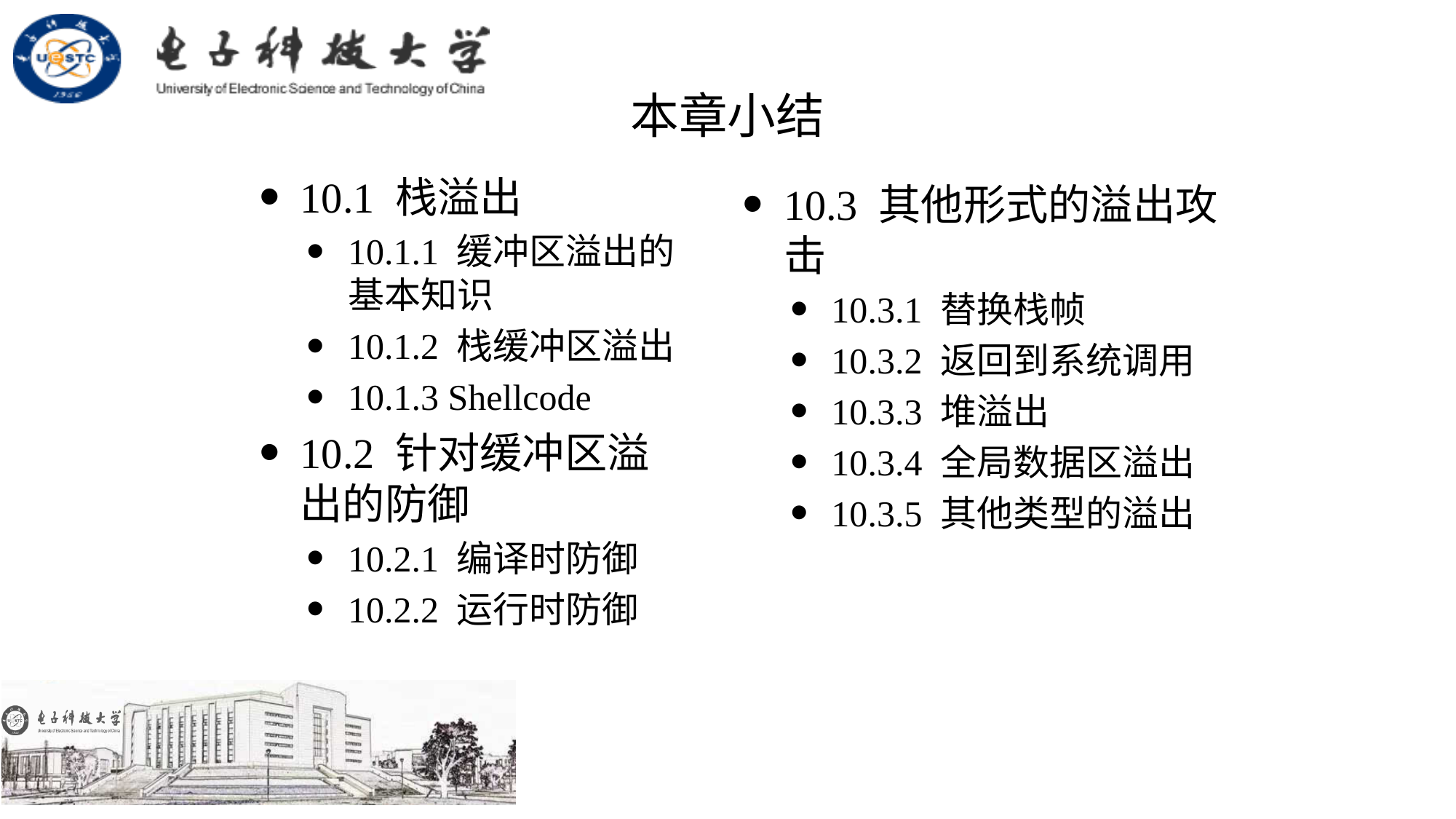

本章小结

10.1 栈溢出
10.1.1 缓冲区溢出的基本知识
10.1.2 栈缓冲区溢出
10.1.3 Shellcode
10.2 针对缓冲区溢出的防御
10.2.1 编译时防御
10.2.2 运行时防御
10.3 其他形式的溢出攻击
10.3.1 替换栈帧
10.3.2 返回到系统调用
10.3.3 堆溢出
10.3.4 全局数据区溢出
10.3.5 其他类型的溢出